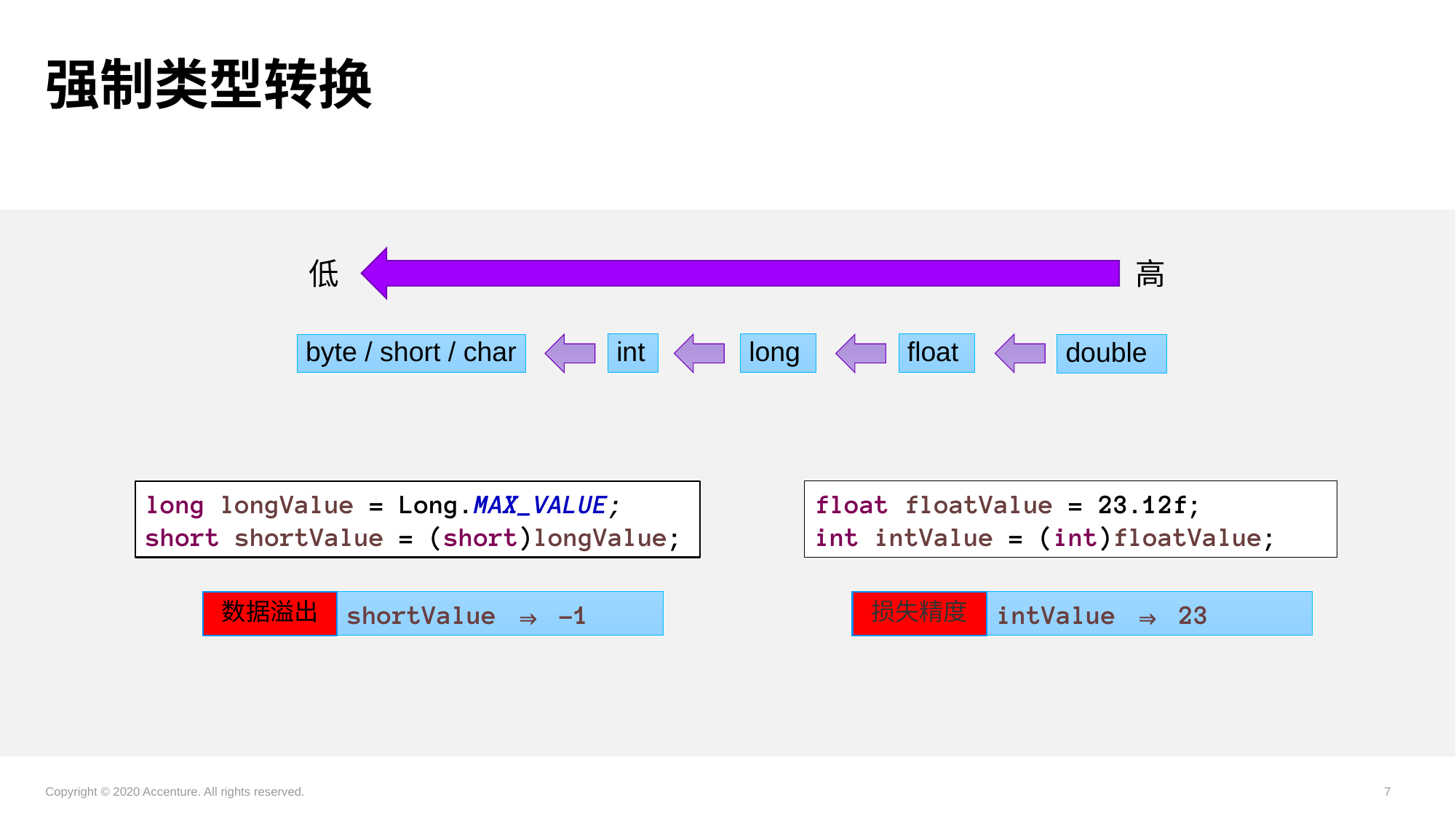

# 强制类型转换

低
高
int
long
float

byte / short / char
double
long longValue = Long.MAX_VALUE;
short shortValue = (short)longValue;
float floatValue = 23.12f;
int intValue = (int)floatValue;
shortValue ⇒ -1
intValue ⇒ 23
数据溢出
损失精度
Copyright © 2020 Accenture. All rights reserved.
7